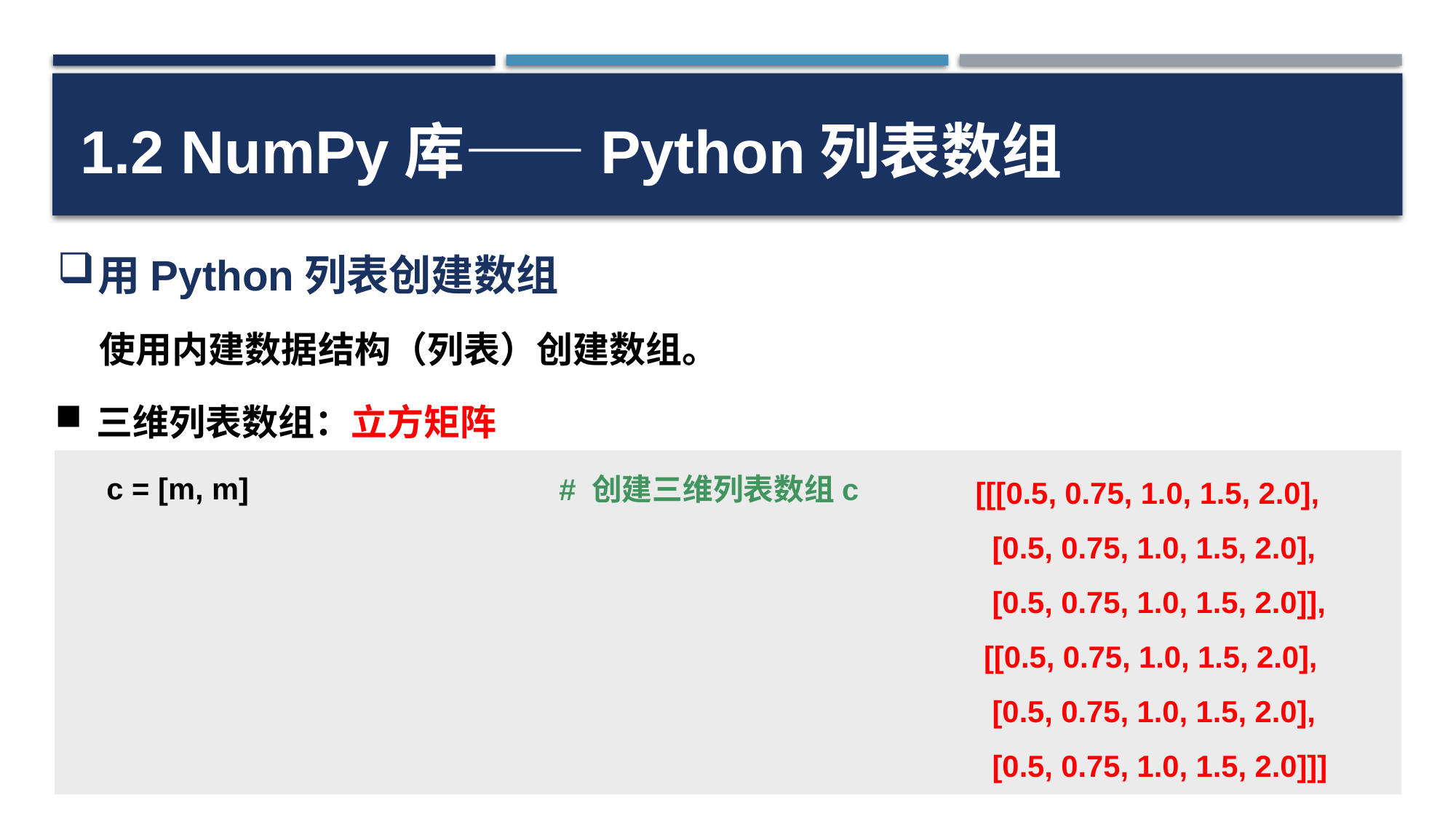

1.2 NumPy库——Python列表数组
用Python列表创建数组
使用内建数据结构（列表）创建数组。
三维列表数组：立方矩阵

c = [m, m]
# 创建三维列表数组c
[[[0.5, 0.75, 1.0, 1.5, 2.0],
  [0.5, 0.75, 1.0, 1.5, 2.0],
  [0.5, 0.75, 1.0, 1.5, 2.0]],
 [[0.5, 0.75, 1.0, 1.5, 2.0],
  [0.5, 0.75, 1.0, 1.5, 2.0],
  [0.5, 0.75, 1.0, 1.5, 2.0]]]
5